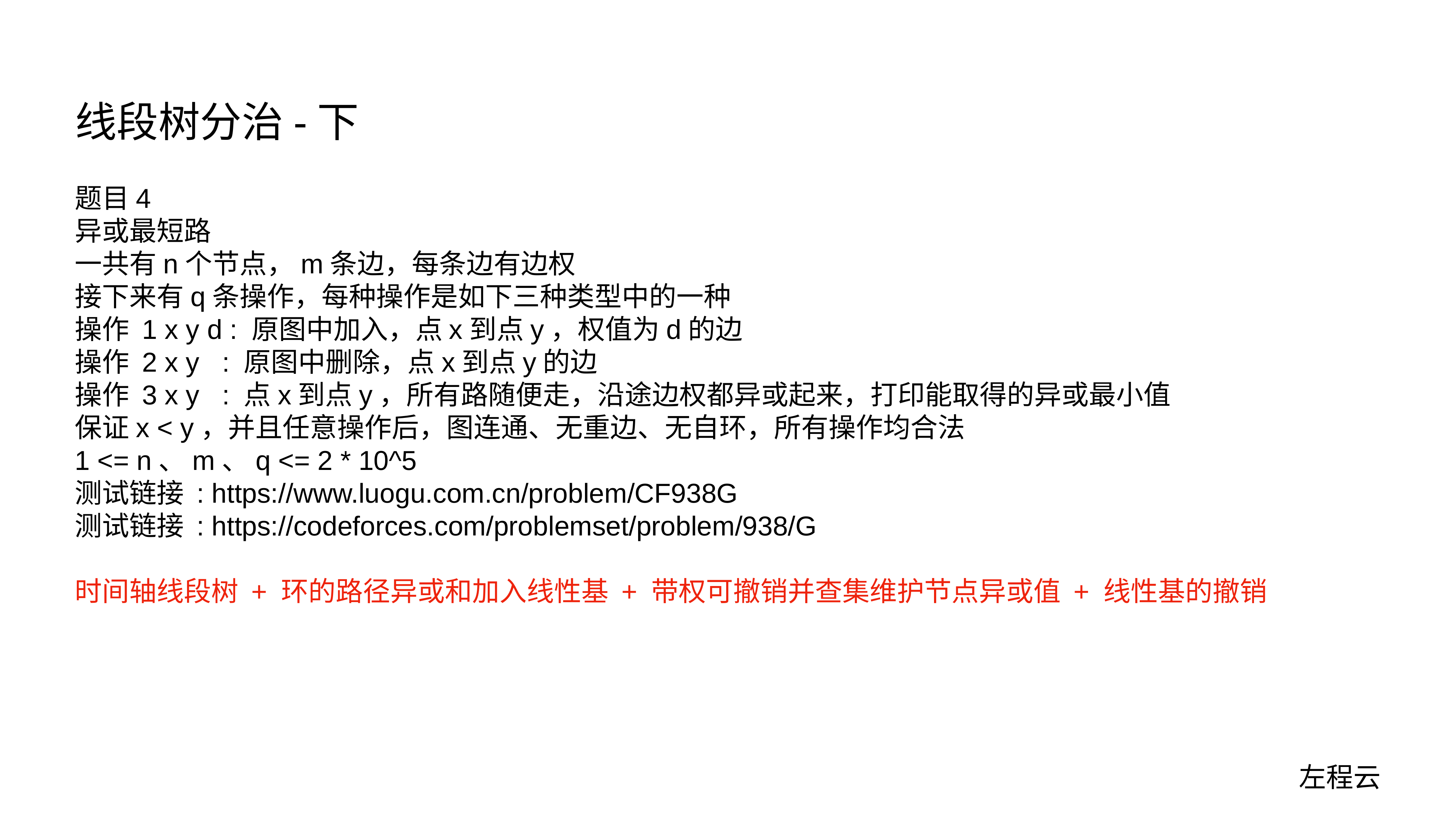

# 线段树分治-下
题目4
异或最短路
一共有n个节点，m条边，每条边有边权
接下来有q条操作，每种操作是如下三种类型中的一种
操作 1 x y d : 原图中加入，点x到点y，权值为d的边
操作 2 x y   : 原图中删除，点x到点y的边
操作 3 x y   : 点x到点y，所有路随便走，沿途边权都异或起来，打印能取得的异或最小值
保证x < y，并且任意操作后，图连通、无重边、无自环，所有操作均合法
1 <= n、m、q <= 2 * 10^5
测试链接 : https://www.luogu.com.cn/problem/CF938G
测试链接 : https://codeforces.com/problemset/problem/938/G

时间轴线段树 + 环的路径异或和加入线性基 + 带权可撤销并查集维护节点异或值 + 线性基的撤销
左程云